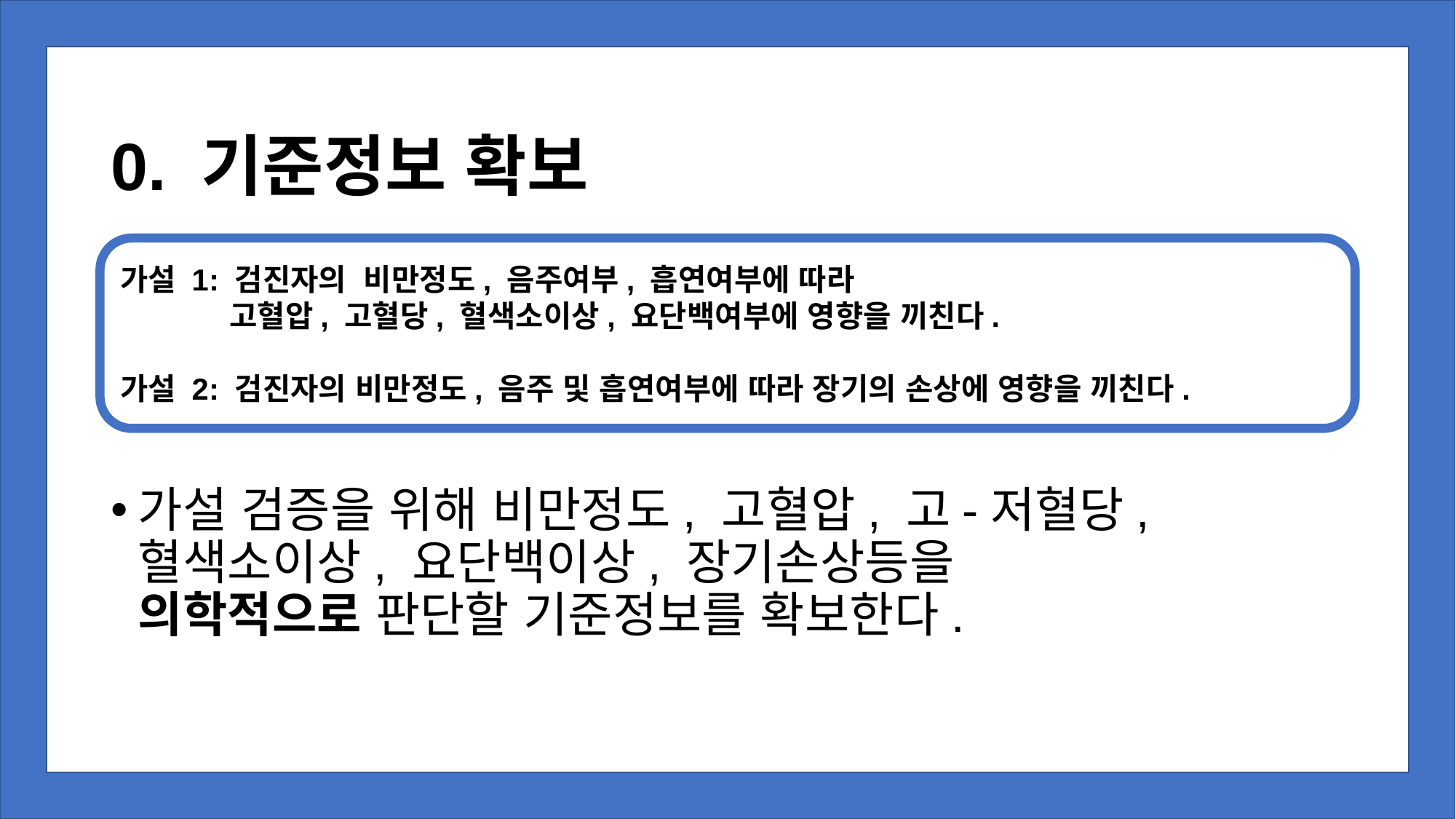

# 0. 기준정보 확보
가설 1: 검진자의  비만정도, 음주여부, 흡연여부에 따라
	고혈압, 고혈당, 혈색소이상, 요단백여부에 영향을 끼친다.

가설 2: 검진자의 비만정도, 음주 및 흡연여부에 따라 장기의 손상에 영향을 끼친다.
가설 검증을 위해 비만정도, 고혈압, 고-저혈당, 혈색소이상, 요단백이상, 장기손상등을
의학적으로 판단할 기준정보를 확보한다.